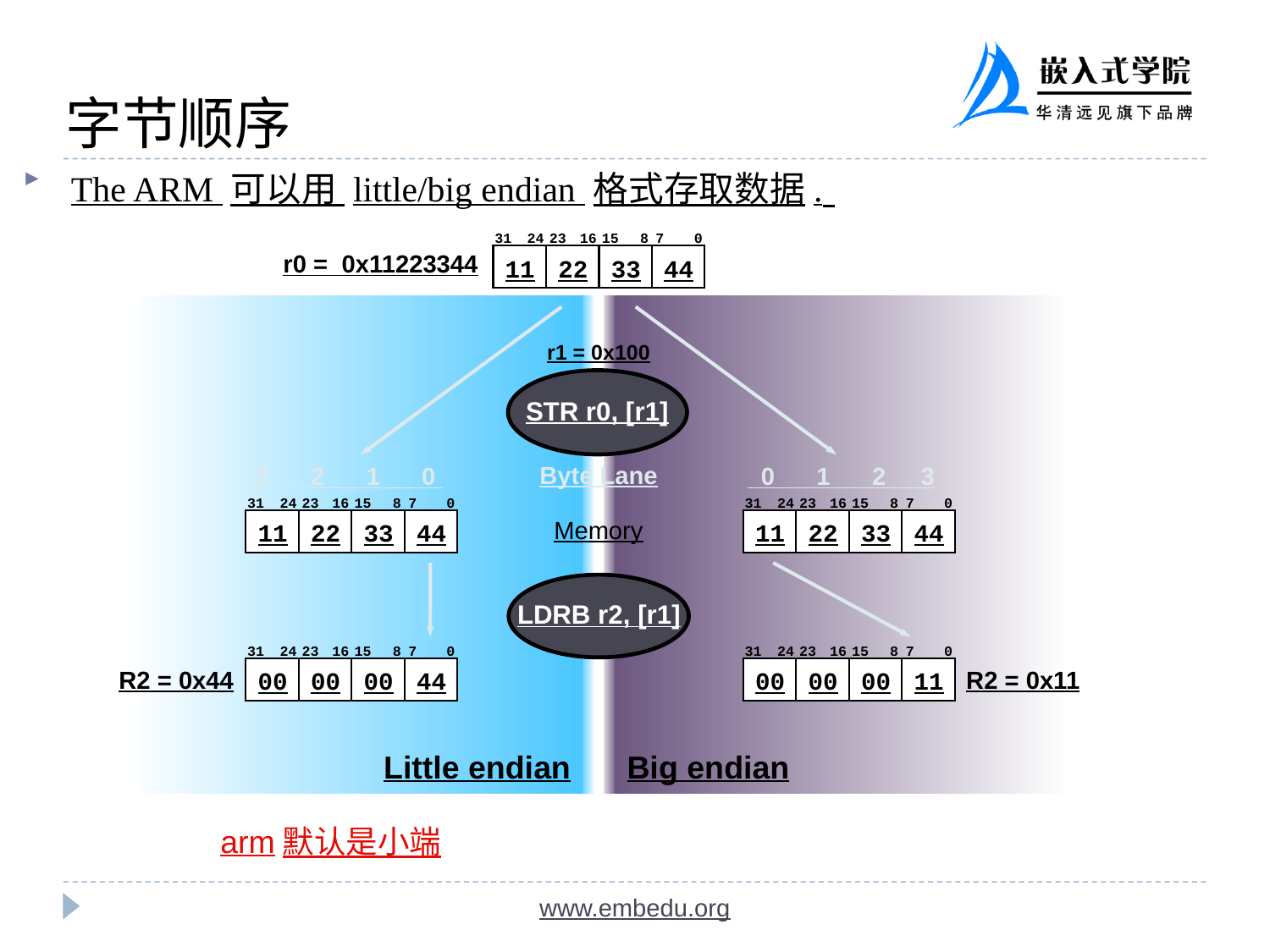

字节顺序
The ARM 可以用 little/big endian 格式存取数据.

31
24
23
16
15
8
7
0

11
22
33
44
r0 =  0x11223344

r1 = 0x100

STR r0, [r1]
3      2      1      0
  0      1      2     3
Byte Lane
31
24
23
16
15
8
7
0
31
24
23
16
15
8
7
0

11
22
33
44
11
22
33
44
Memory

LDRB r2, [r1]
31
24
23
16
15
8
7
0
31
24
23
16
15
8
7
0
R2 = 0x44

R2 = 0x11
00
00
00
44
00
00
00
11
Little endian
Big endian
arm默认是小端
www.embedu.org